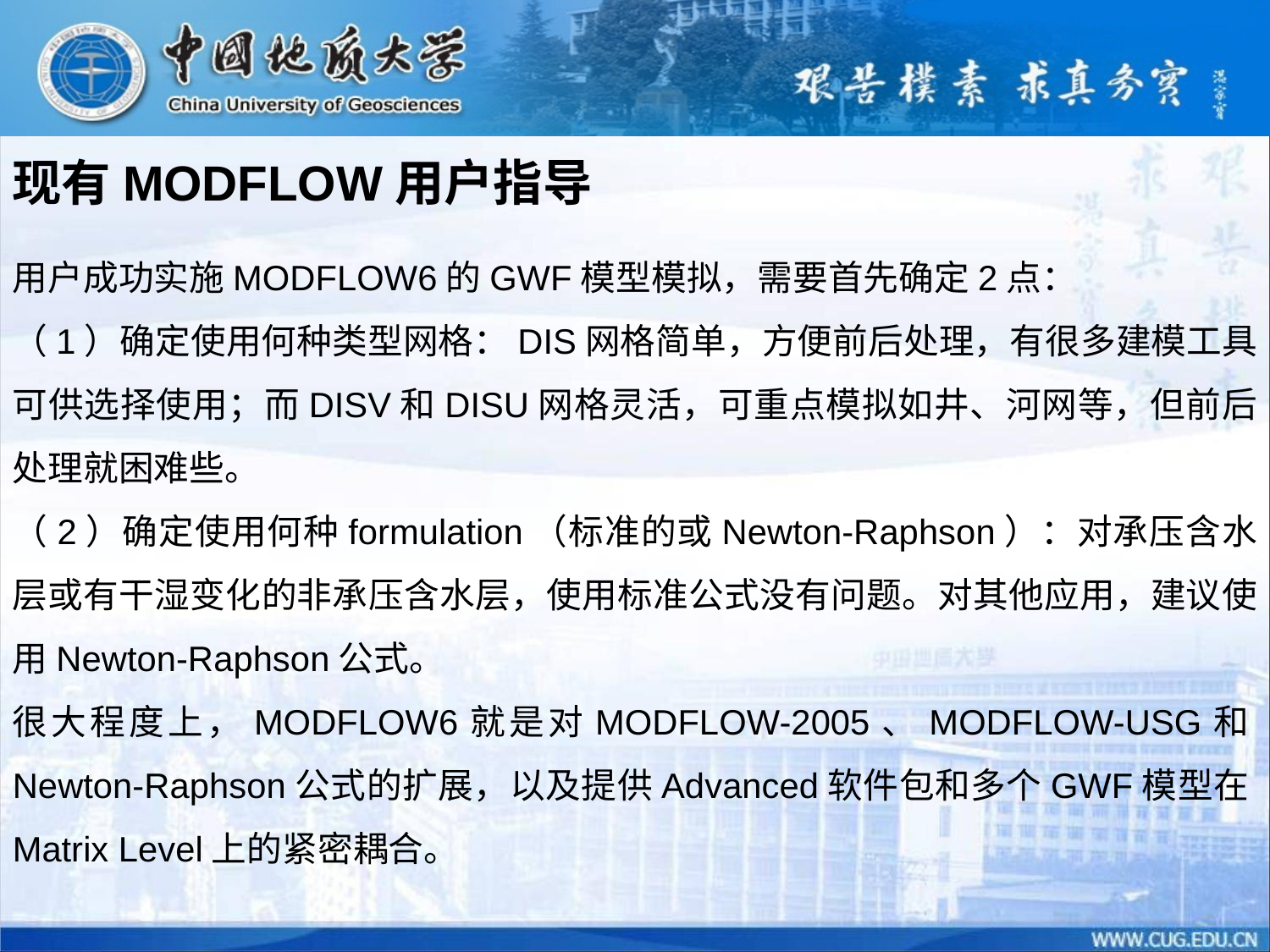

现有MODFLOW用户指导
用户成功实施MODFLOW6的GWF模型模拟，需要首先确定2点：
（1）确定使用何种类型网格：DIS网格简单，方便前后处理，有很多建模工具可供选择使用；而DISV和DISU网格灵活，可重点模拟如井、河网等，但前后处理就困难些。
（2）确定使用何种formulation（标准的或Newton-Raphson）：对承压含水层或有干湿变化的非承压含水层，使用标准公式没有问题。对其他应用，建议使用Newton-Raphson公式。
很大程度上，MODFLOW6就是对MODFLOW-2005、MODFLOW-USG和Newton-Raphson公式的扩展，以及提供Advanced软件包和多个GWF模型在Matrix Level上的紧密耦合。